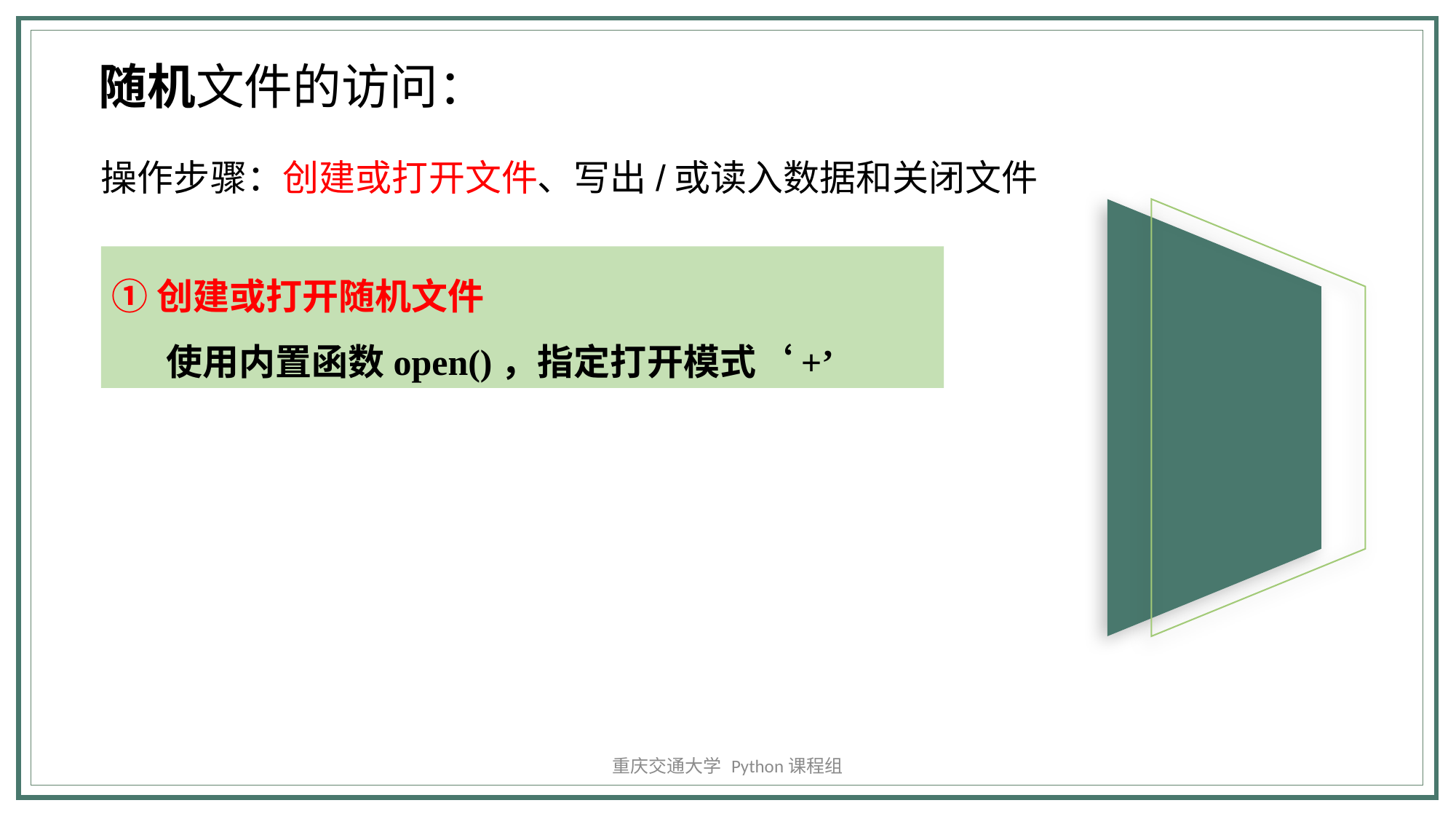

随机文件的访问：
操作步骤：创建或打开文件、写出/或读入数据和关闭文件

①创建或打开随机文件
使用内置函数open()，指定打开模式‘+’
添加标题
重庆交通大学 Python课程组